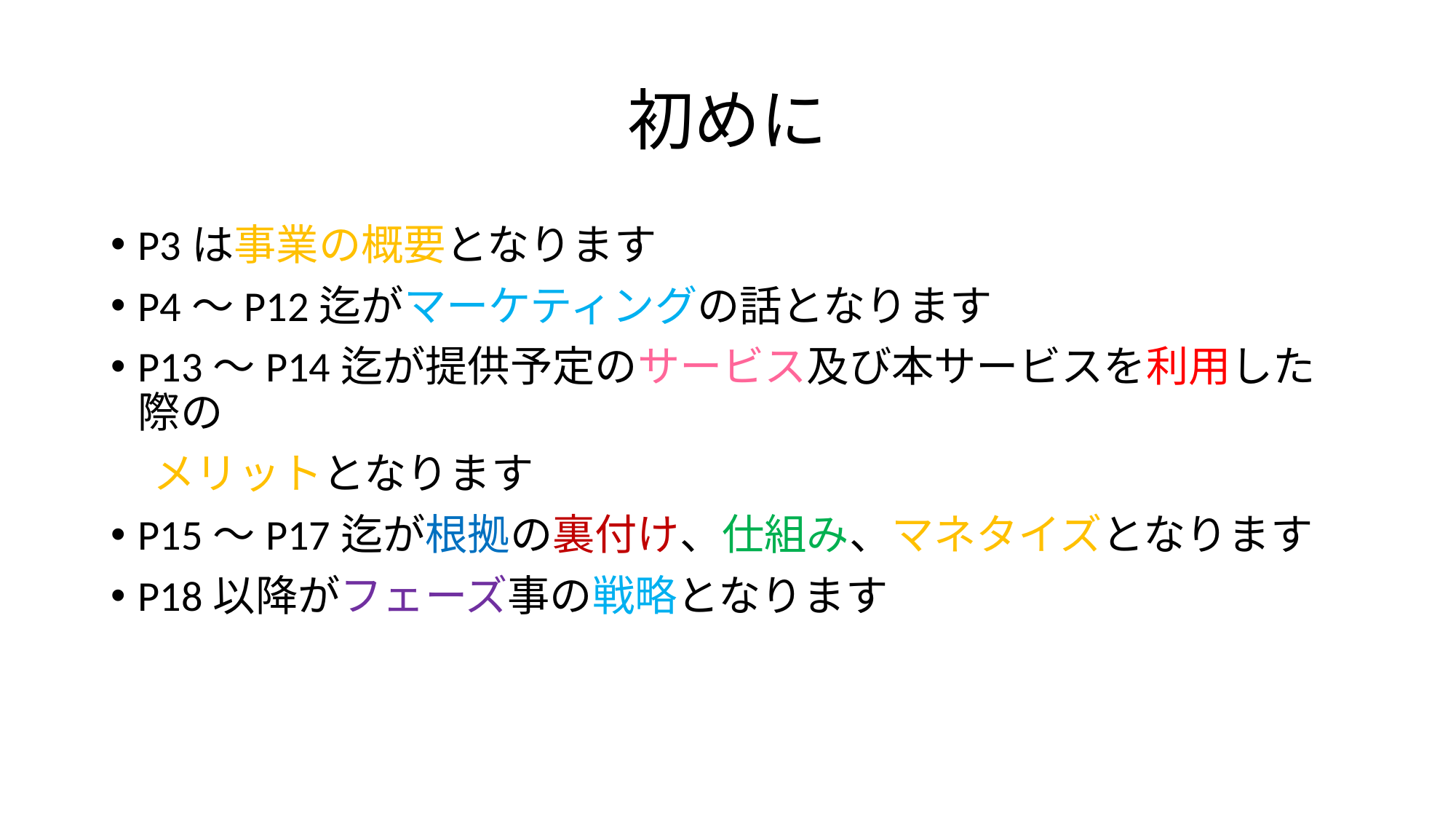

# 初めに
P3は事業の概要となります
P4～P12迄がマーケティングの話となります
P13～P14迄が提供予定のサービス及び本サービスを利用した際の
　メリットとなります
P15～P17迄が根拠の裏付け、仕組み、マネタイズとなります
P18以降がフェーズ事の戦略となります